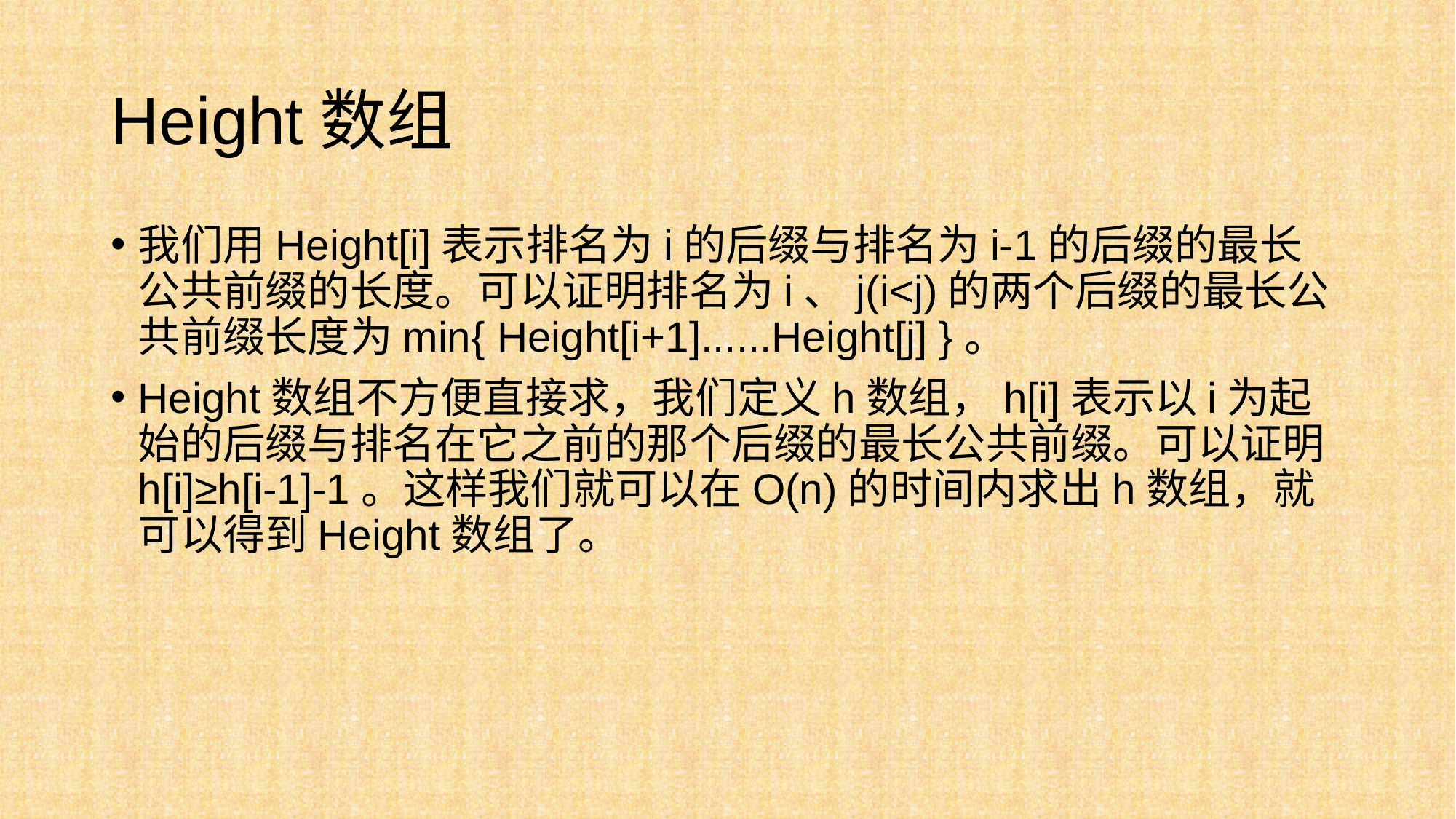

# Height数组
我们用Height[i]表示排名为i的后缀与排名为i-1的后缀的最长公共前缀的长度。可以证明排名为i、j(i<j)的两个后缀的最长公共前缀长度为min{ Height[i+1]......Height[j] }。
Height数组不方便直接求，我们定义h数组，h[i]表示以i为起始的后缀与排名在它之前的那个后缀的最长公共前缀。可以证明h[i]≥h[i-1]-1。这样我们就可以在O(n)的时间内求出h数组，就可以得到Height数组了。